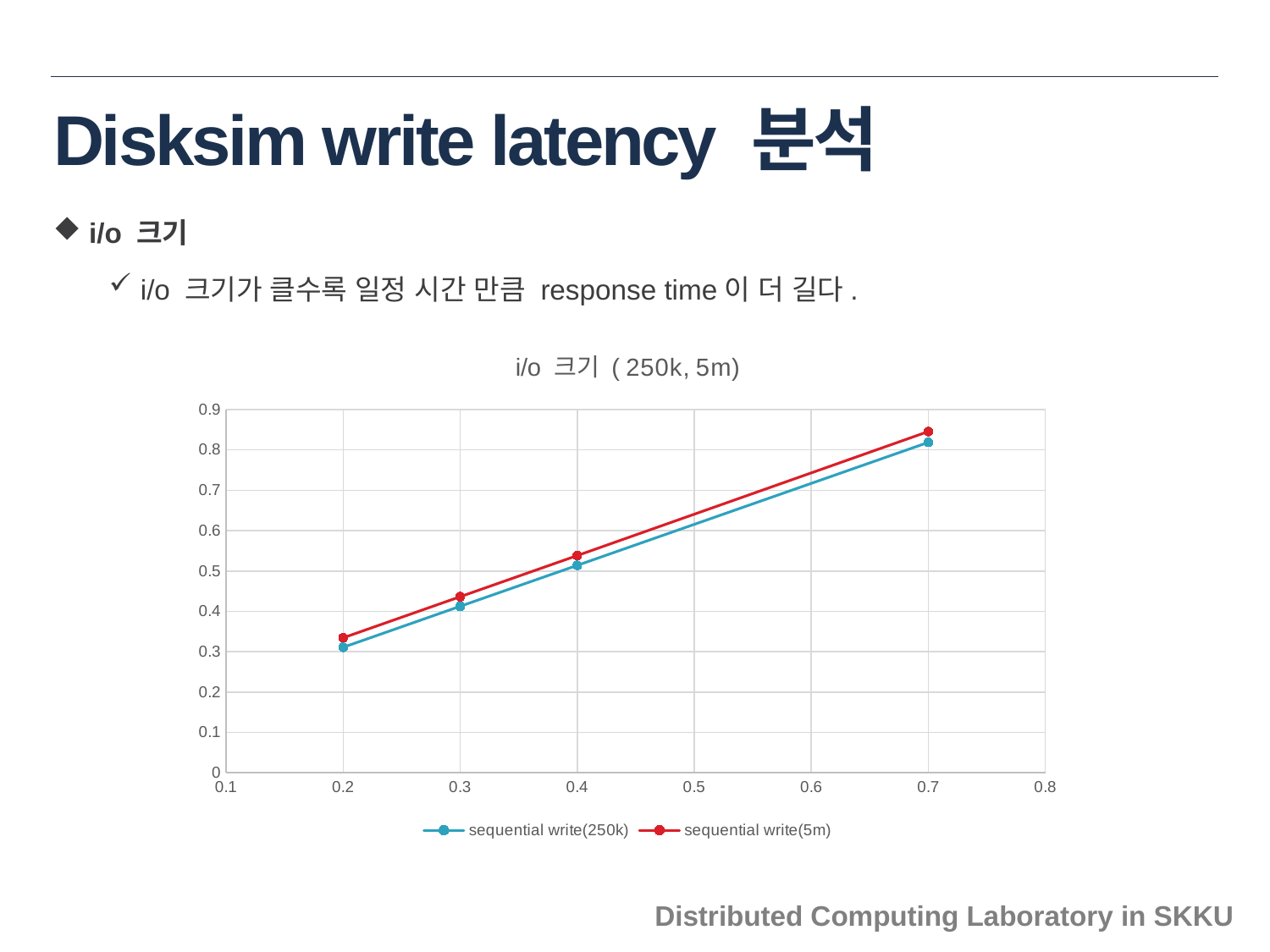

# Disksim write latency 분석
 i/o 크기
 i/o 크기가 클수록 일정 시간 만큼 response time이 더 길다.

### Chart: i/o 크기 ( 250k, 5m)

| Category | sequential write(250k) | sequential write(5m) |
|---|---|---|
Distributed Computing Laboratory in SKKU